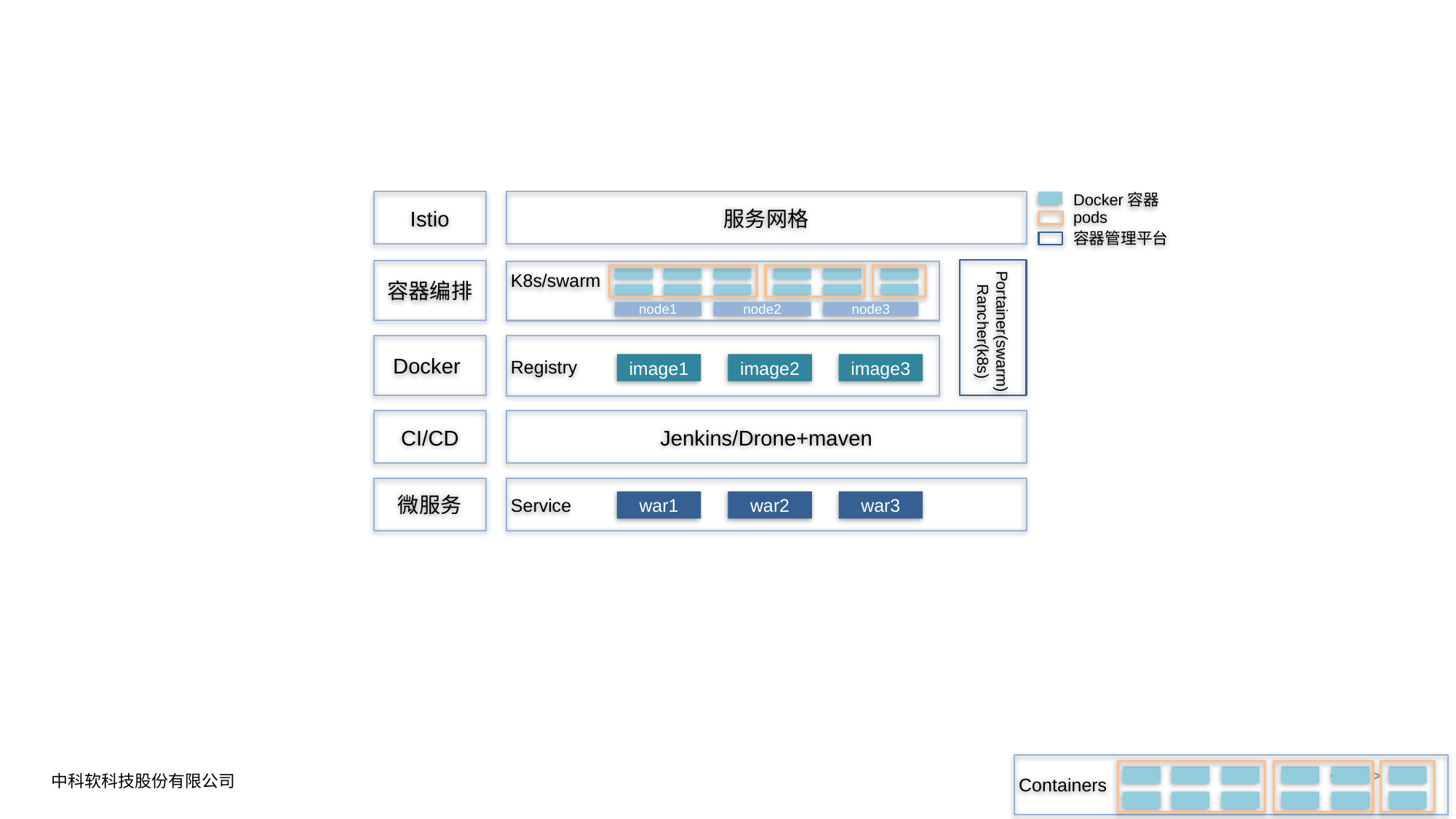

Docker容器
Istio
服务网格

pods

容器管理平台

容器编排

K8s/swarm

node1
node2
node3
Portainer(swarm)
Rancher(k8s)
Docker

image1
image2
image3
Registry
CI/CD
Jenkins/Drone+maven
微服务

war1
war2
war3
Service

Containers